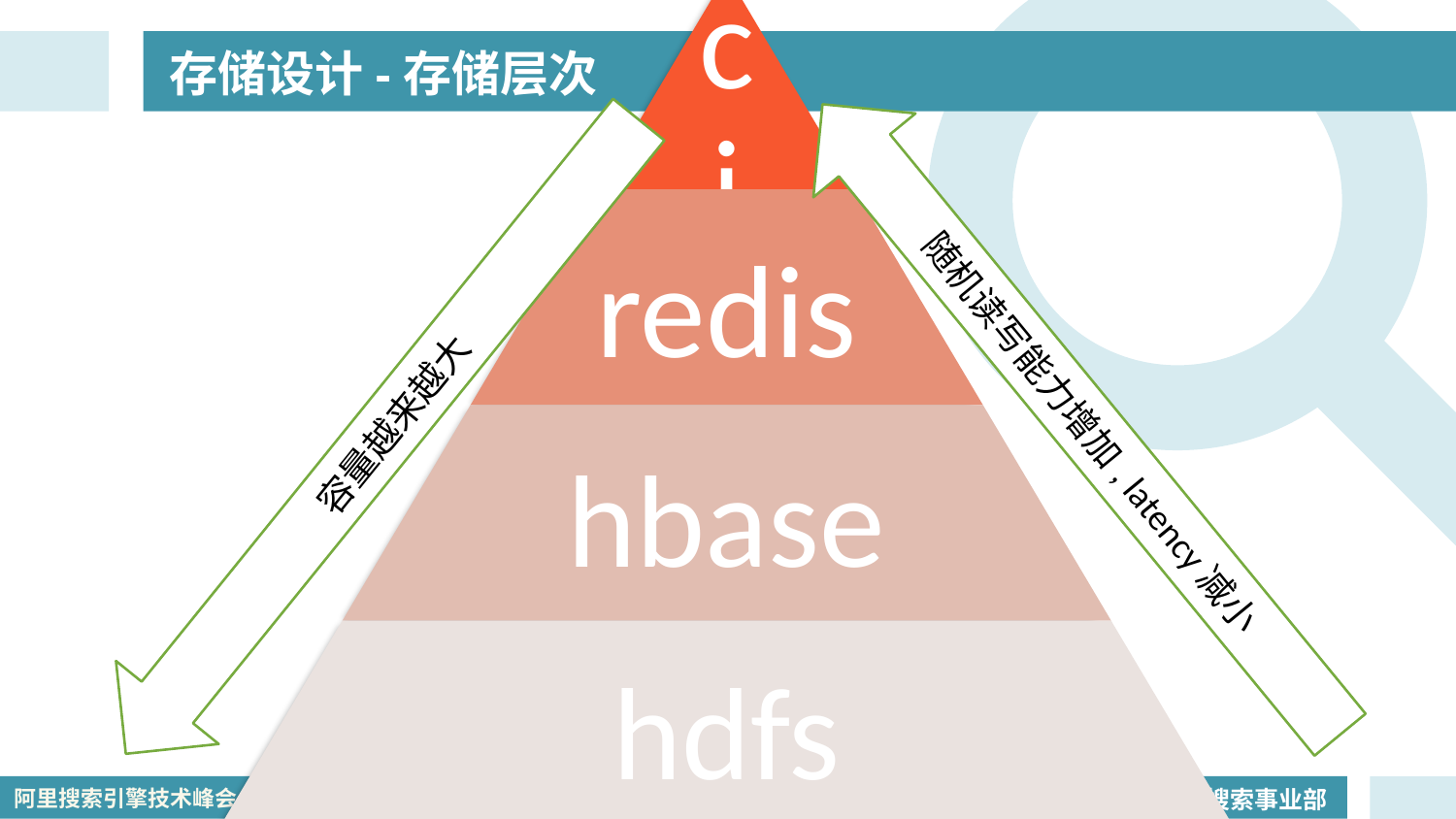

gcih
redis
hbase
hdfs
# 存储设计-存储层次
随机读写能力增加, latency减小
容量越来越大